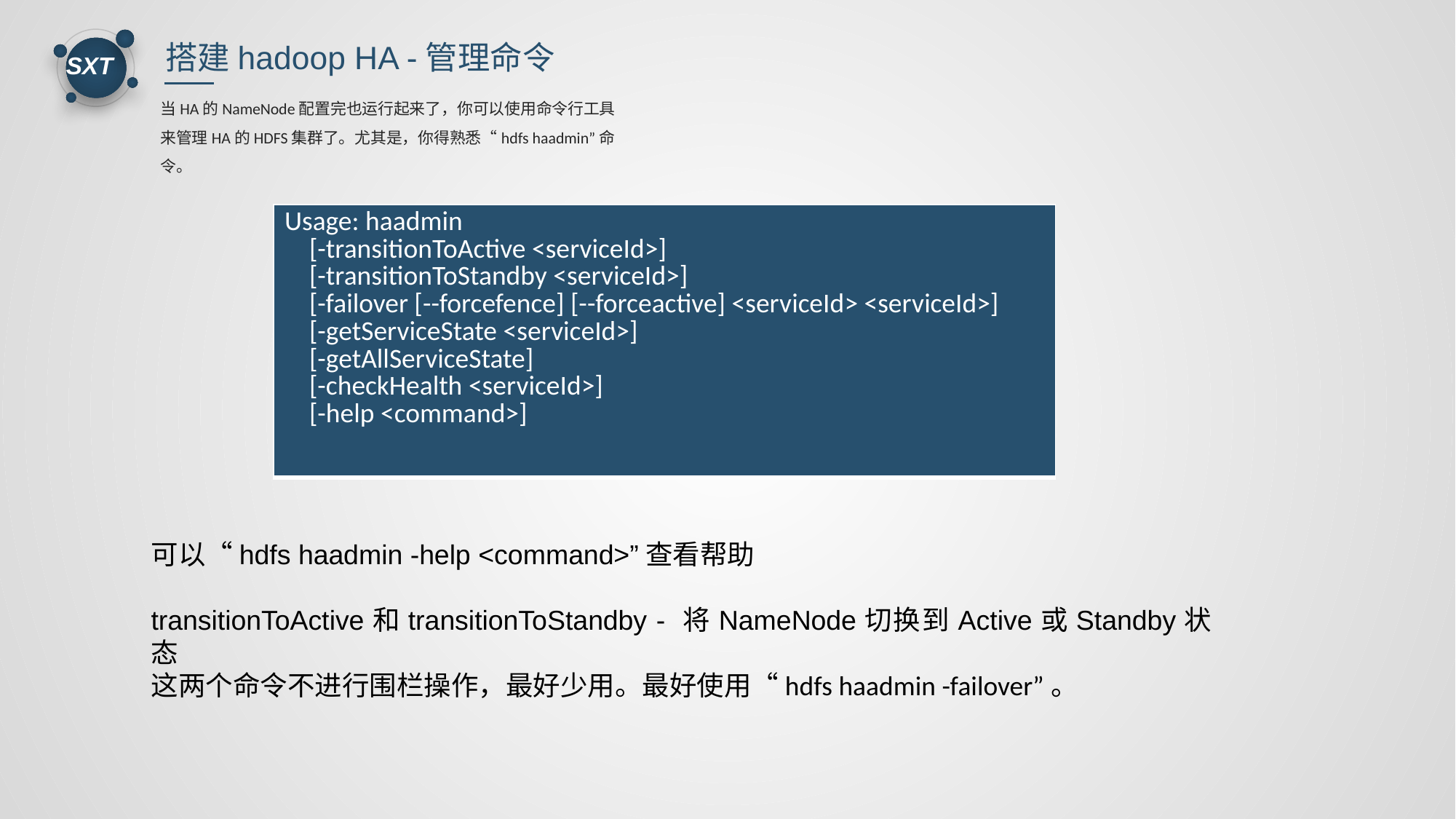

搭建hadoop HA -管理命令
当HA的NameNode配置完也运行起来了，你可以使用命令行工具来管理HA的HDFS集群了。尤其是，你得熟悉“hdfs haadmin”命令。
| Usage: haadmin [-transitionToActive <serviceId>] [-transitionToStandby <serviceId>] [-failover [--forcefence] [--forceactive] <serviceId> <serviceId>] [-getServiceState <serviceId>] [-getAllServiceState] [-checkHealth <serviceId>] [-help <command>] |
| --- |
可以“hdfs haadmin -help <command>”查看帮助

transitionToActive和transitionToStandby - 将NameNode切换到Active或Standby状态
这两个命令不进行围栏操作，最好少用。最好使用“hdfs haadmin -failover”。